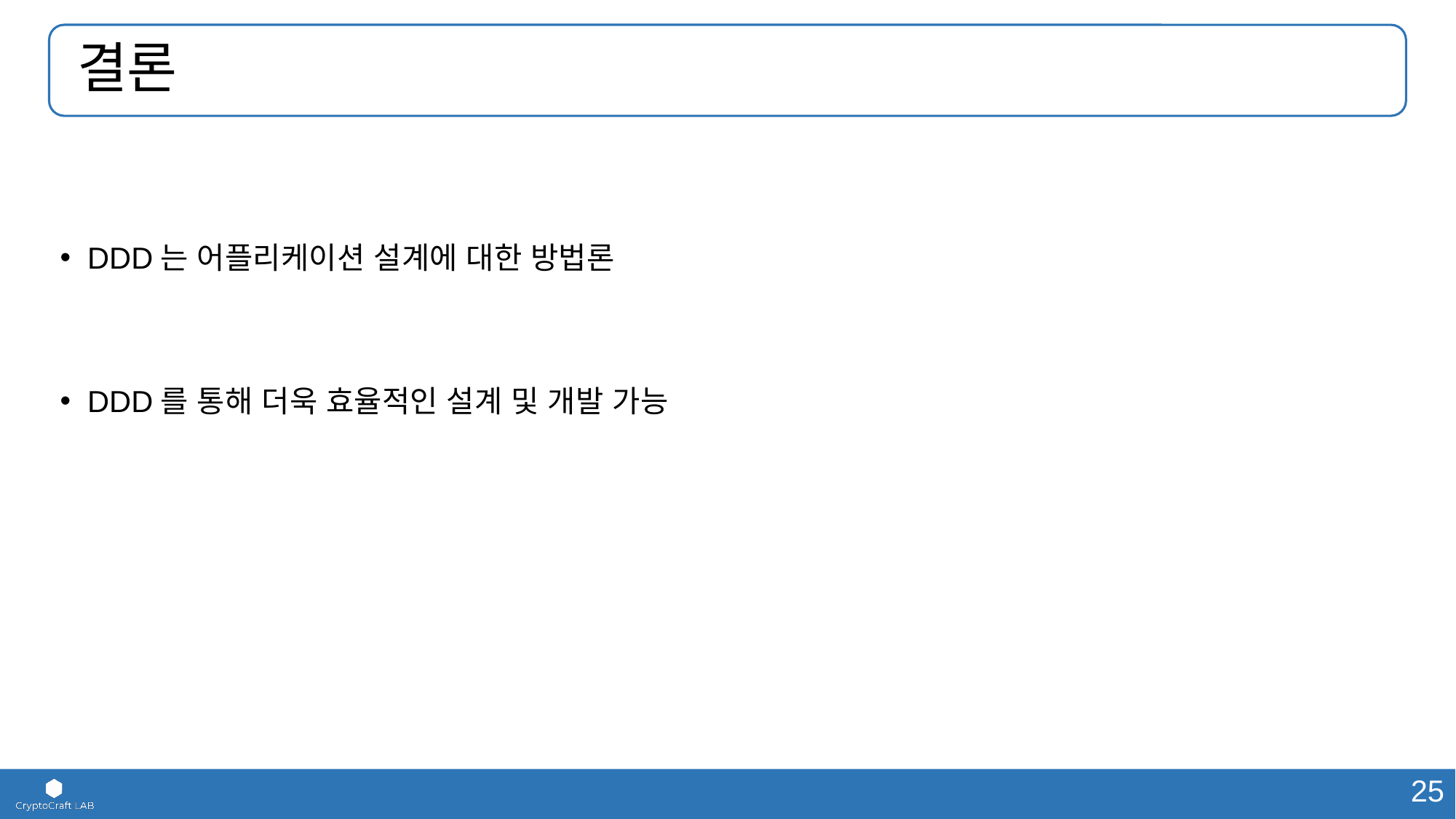

# 결론

DDD는 어플리케이션 설계에 대한 방법론

DDD를 통해 더욱 효율적인 설계 및 개발 가능